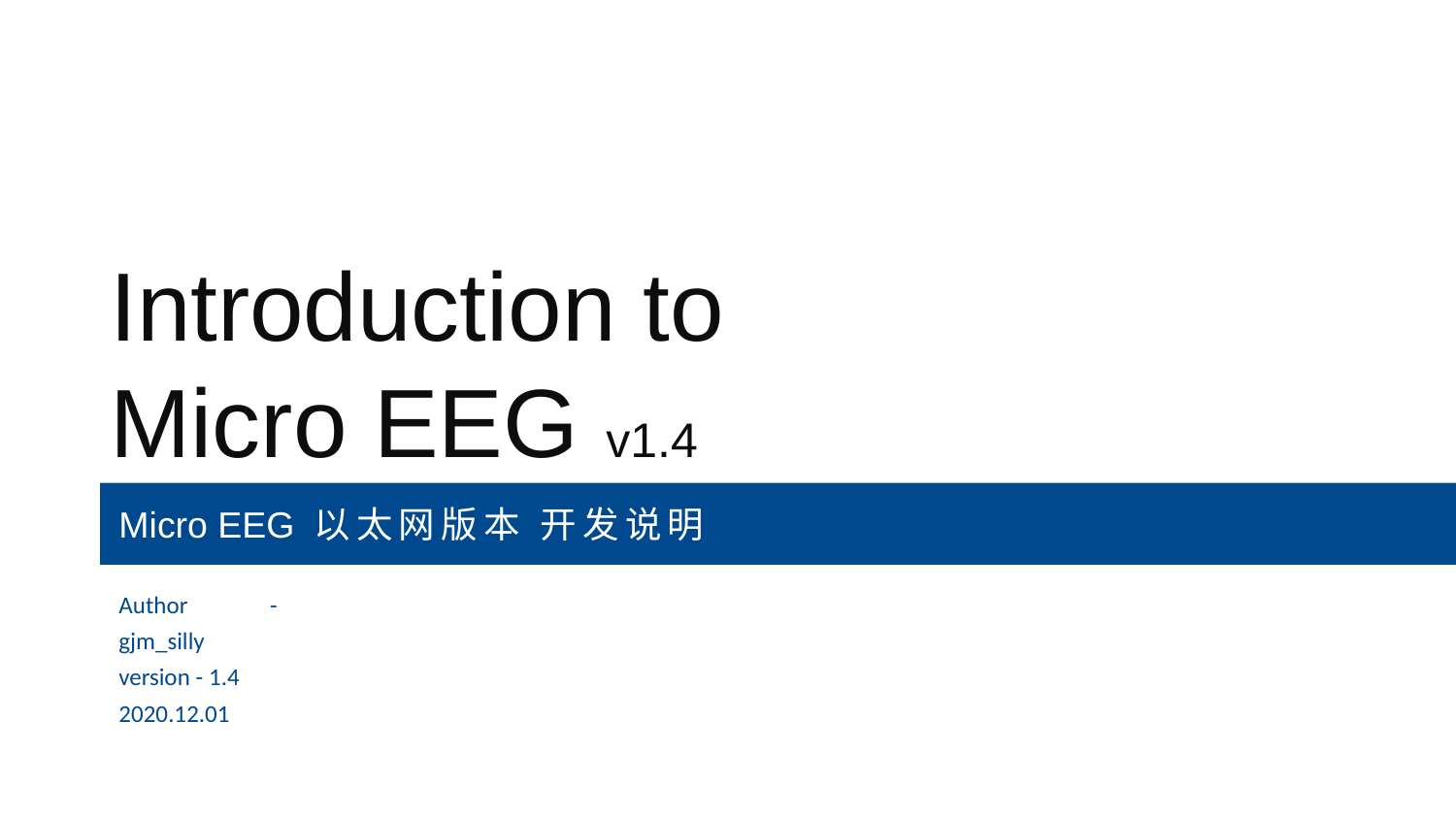

# Introduction to Micro EEG v1.4

Micro EEG 以太网版本 开发说明
Author	 - gjm_silly
version - 1.4
2020.12.01